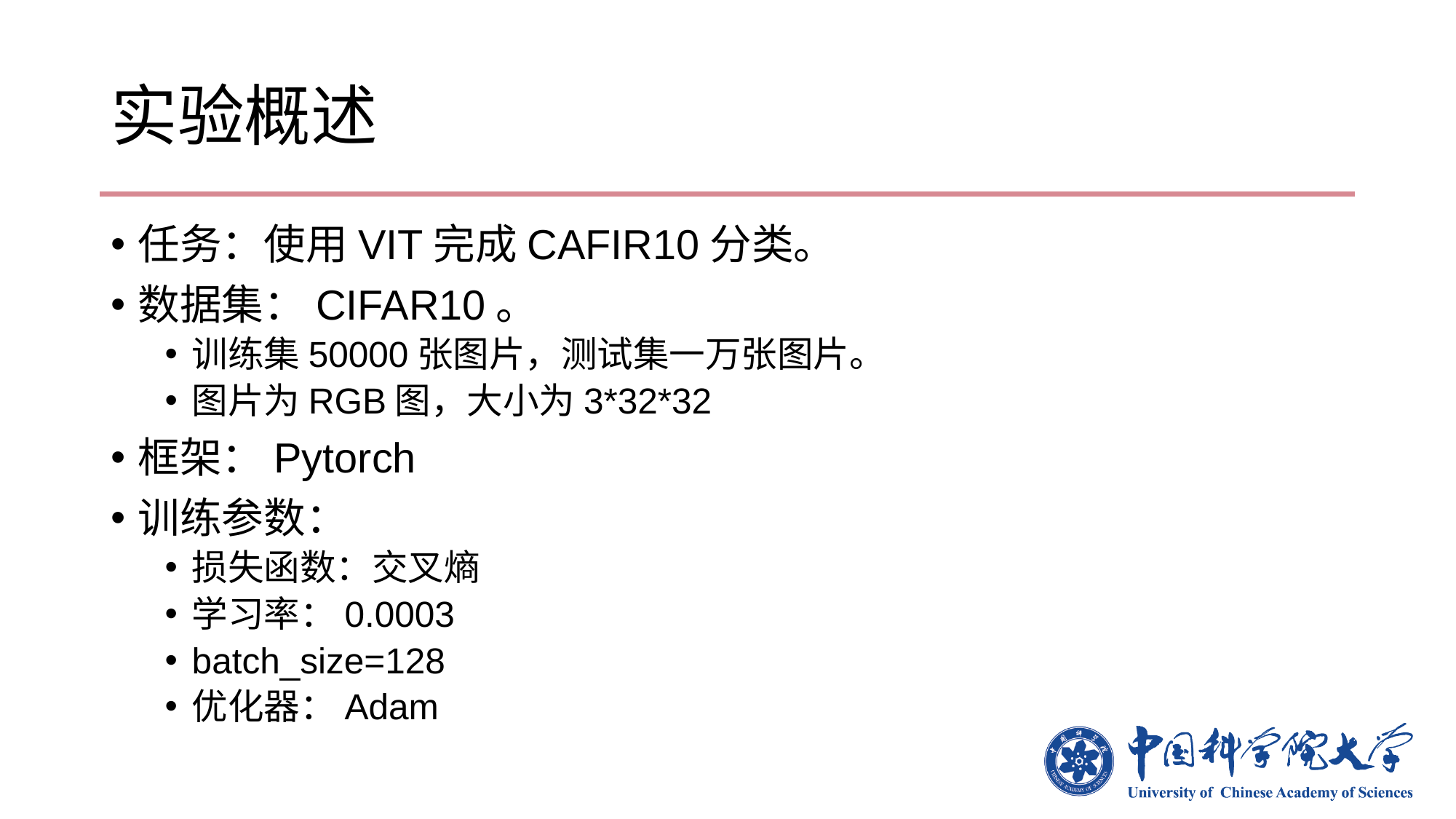

# 实验概述
任务：使用VIT完成CAFIR10分类。
数据集：CIFAR10。
训练集50000张图片，测试集一万张图片。
图片为RGB图，大小为3*32*32
框架：Pytorch
训练参数：
损失函数：交叉熵
学习率：0.0003
batch_size=128
优化器：Adam